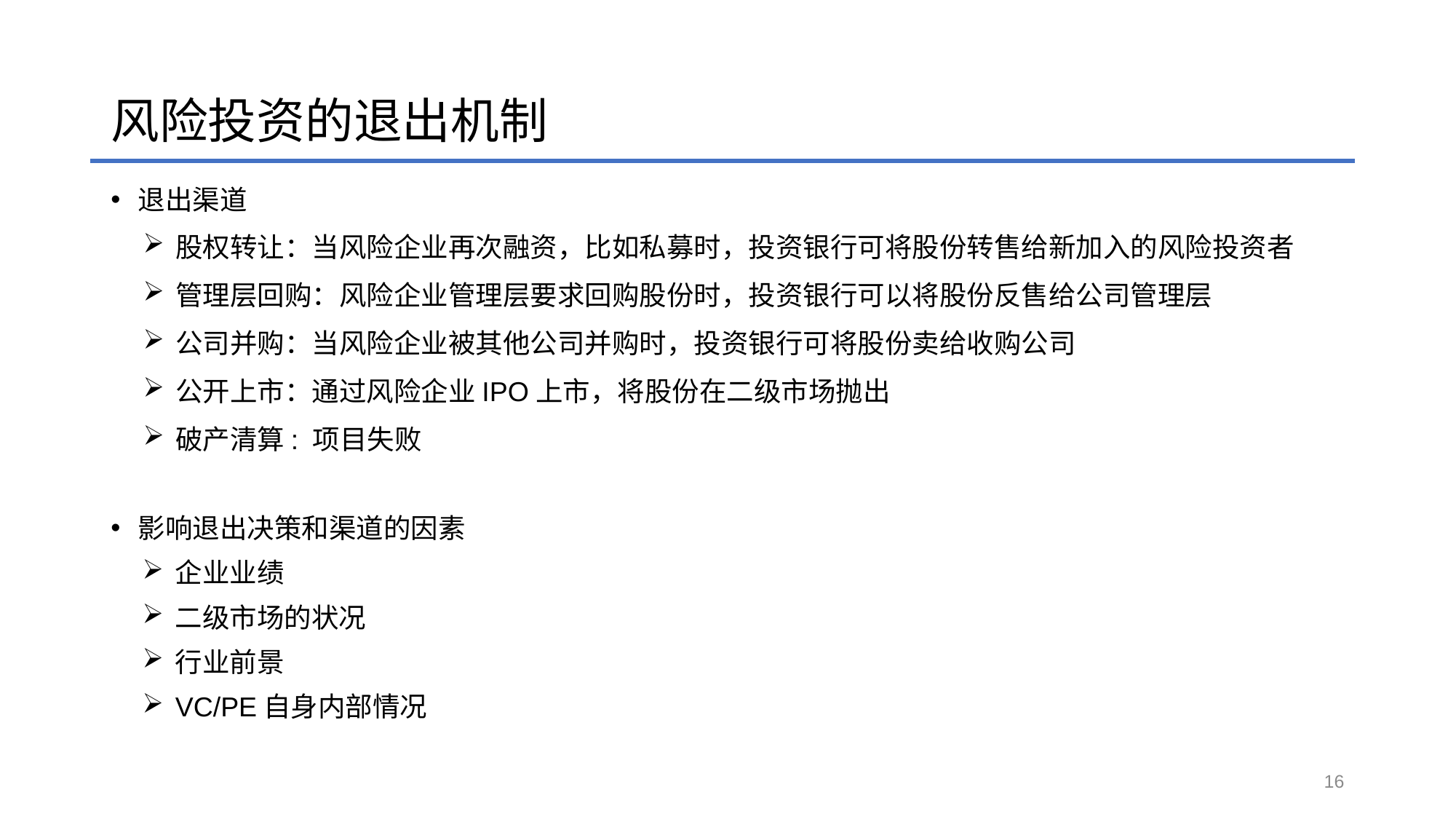

# 风险投资的退出机制
退出渠道
股权转让：当风险企业再次融资，比如私募时，投资银行可将股份转售给新加入的风险投资者
管理层回购：风险企业管理层要求回购股份时，投资银行可以将股份反售给公司管理层
公司并购：当风险企业被其他公司并购时，投资银行可将股份卖给收购公司
公开上市：通过风险企业IPO上市，将股份在二级市场抛出
破产清算: 项目失败

影响退出决策和渠道的因素
企业业绩
二级市场的状况
行业前景
VC/PE自身内部情况

16